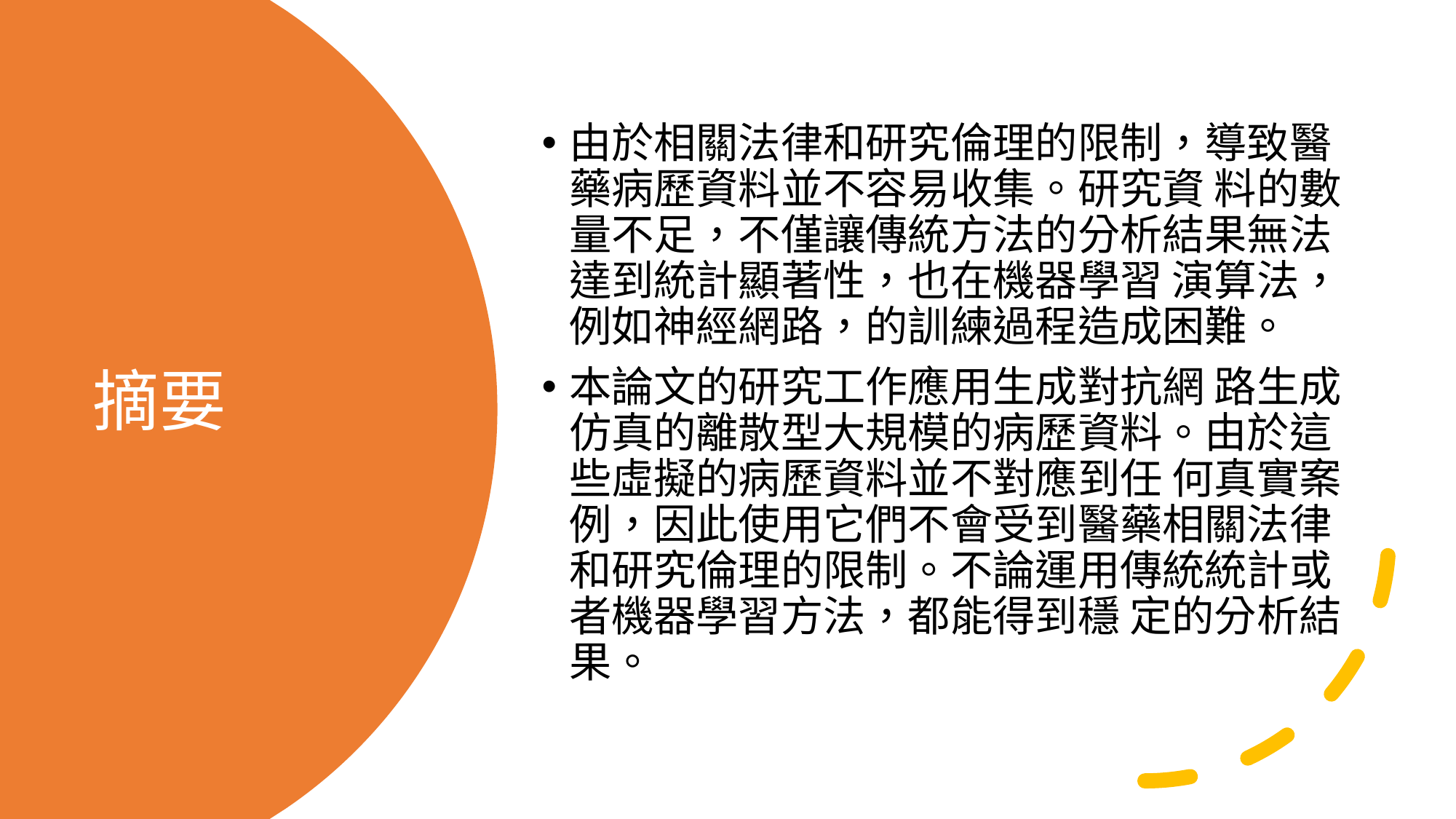

由於相關法律和研究倫理的限制，導致醫藥病歷資料並不容易收集。研究資 料的數量不足，不僅讓傳統方法的分析結果無法達到統計顯著性，也在機器學習 演算法，例如神經網路，的訓練過程造成困難。
本論文的研究工作應用生成對抗網 路生成仿真的離散型大規模的病歷資料。由於這些虛擬的病歷資料並不對應到任 何真實案例，因此使用它們不會受到醫藥相關法律和研究倫理的限制。不論運用傳統統計或者機器學習方法，都能得到穩 定的分析結果。
# 摘要